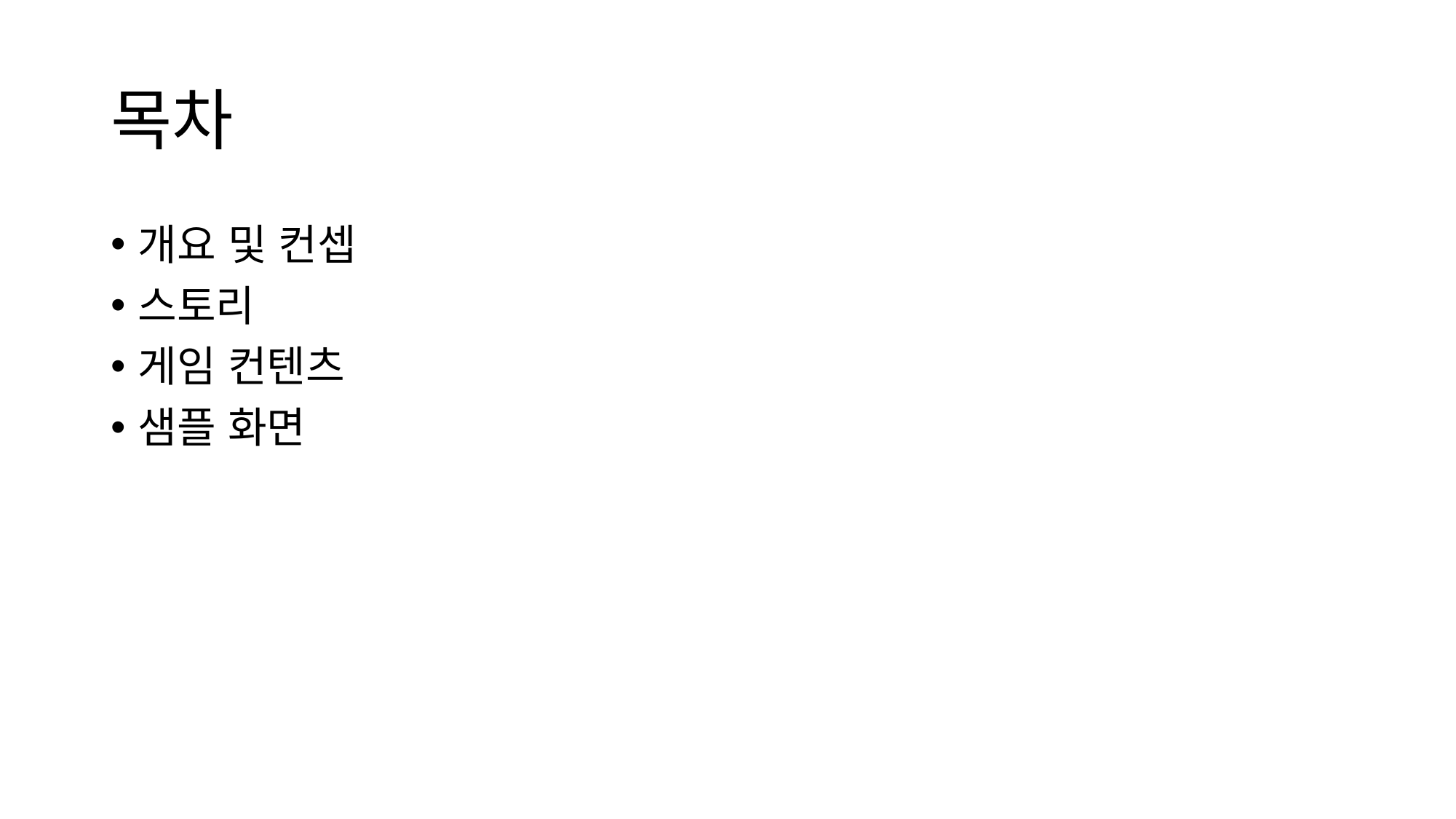

# 목차
개요 및 컨셉
스토리
게임 컨텐츠
샘플 화면